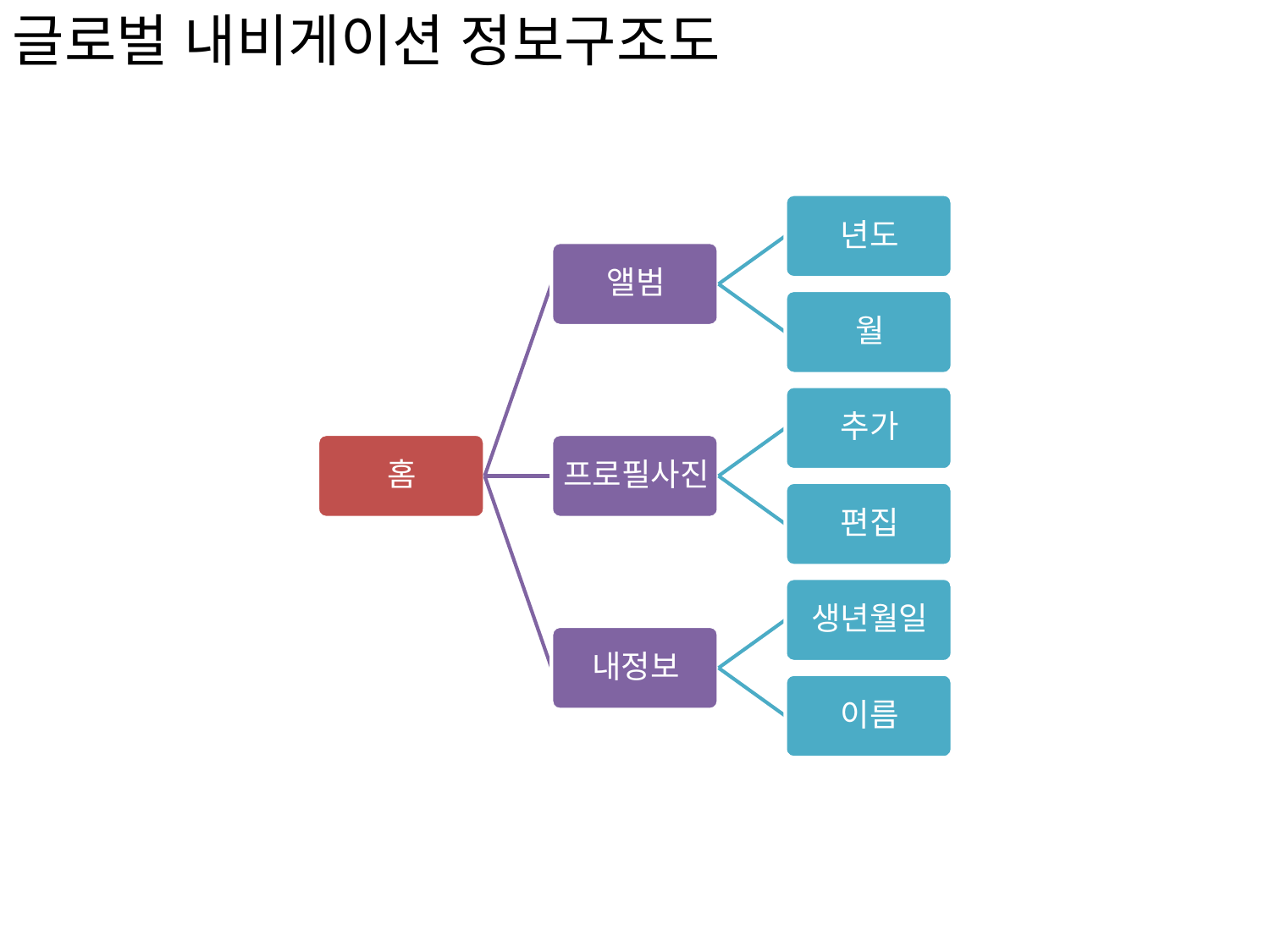

글로벌 내비게이션 정보구조도
홈

앨범

년도

월

프로필사진

추가

편집

내정보

생년월일

이름